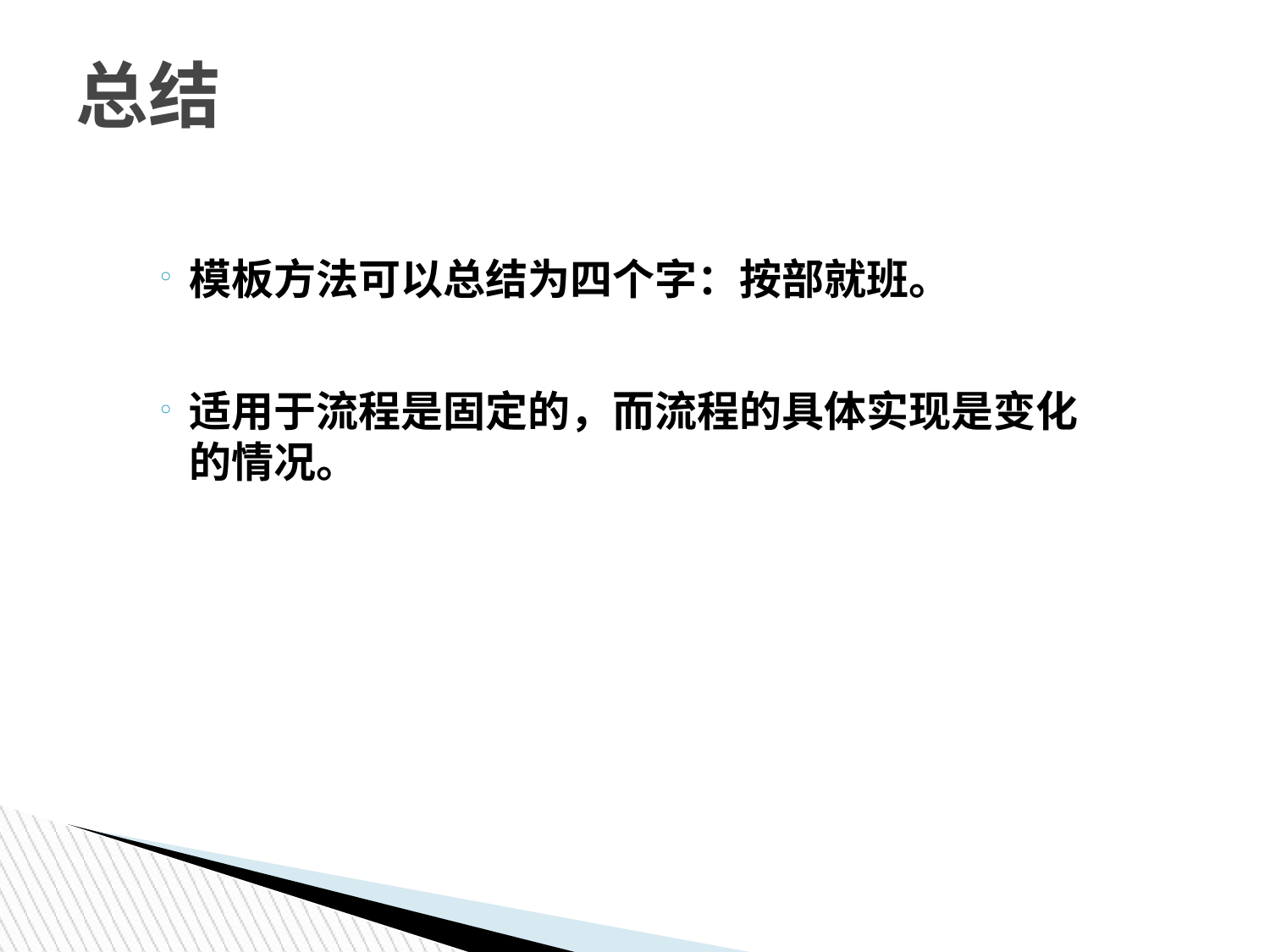

# 总结

模板方法可以总结为四个字：按部就班。

适用于流程是固定的，而流程的具体实现是变化的情况。